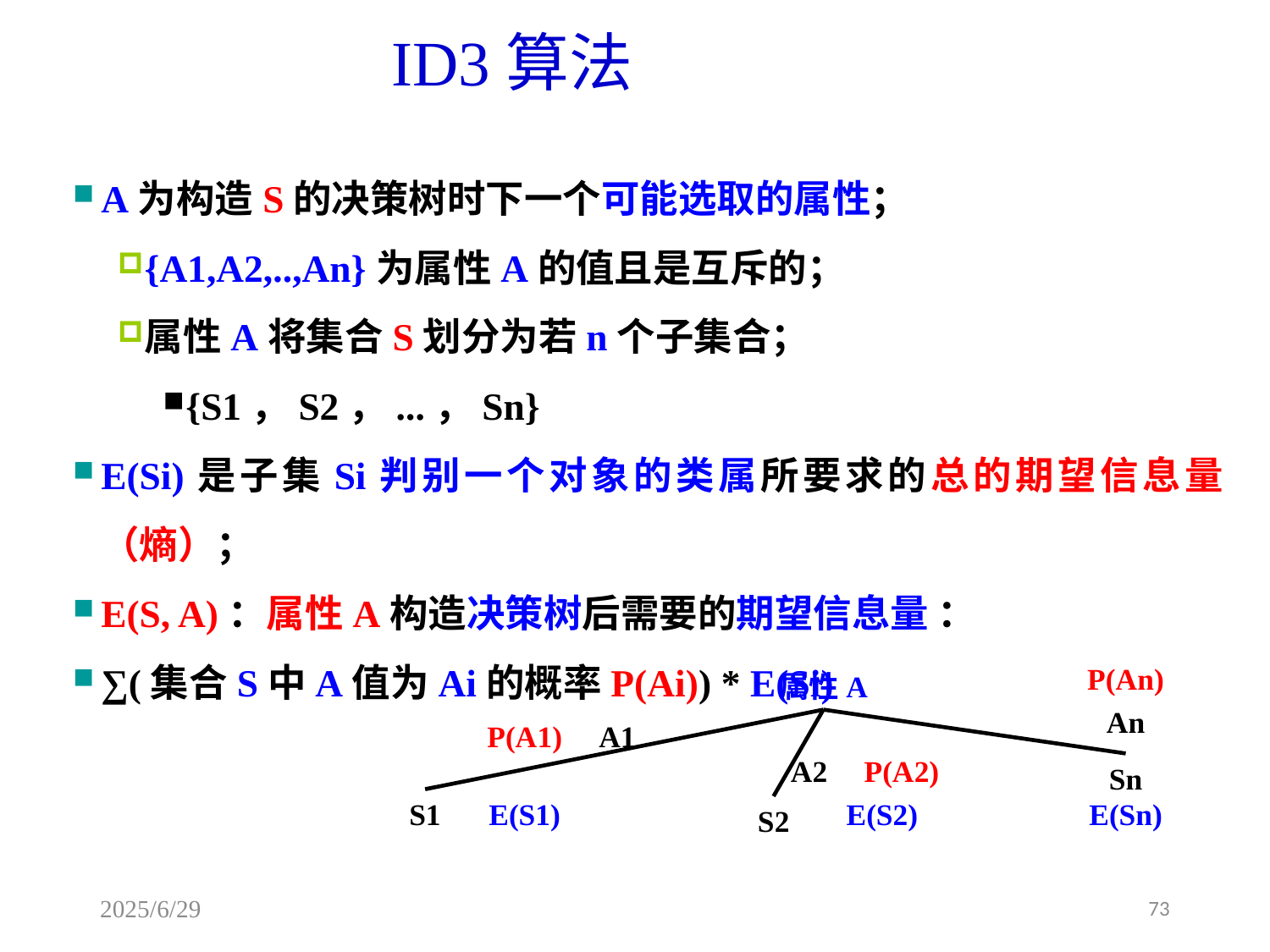

# ID3算法
A为构造S的决策树时下一个可能选取的属性；
{A1,A2,..,An}为属性A的值且是互斥的；
属性A将集合S划分为若n个子集合；
{S1，S2，...，Sn}
E(Si)是子集Si判别一个对象的类属所要求的总的期望信息量（熵）；
E(S, A)：属性A构造决策树后需要的期望信息量 ：
∑(集合S中A值为Ai的概率P(Ai)) * E(Si)
P(An)
属性A
An
P(A1)
A1
A2
P(A2)
Sn
S1
E(S1)
E(S2)
E(Sn)
S2
2025/6/29
73